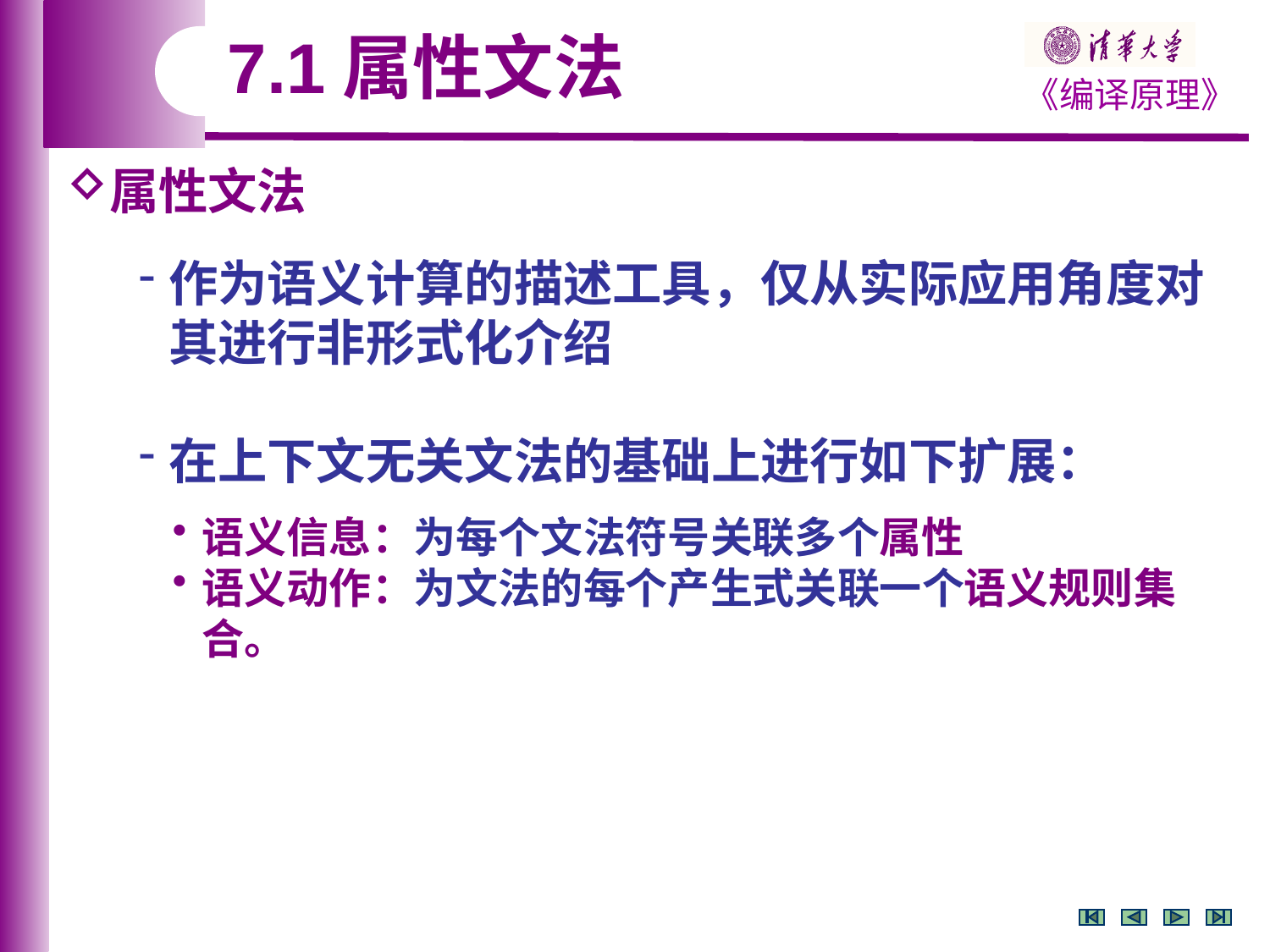

7.1属性文法
属性文法
作为语义计算的描述工具，仅从实际应用角度对其进行非形式化介绍

在上下文无关文法的基础上进行如下扩展：

语义信息：为每个文法符号关联多个属性
语义动作：为文法的每个产生式关联一个语义规则集合。